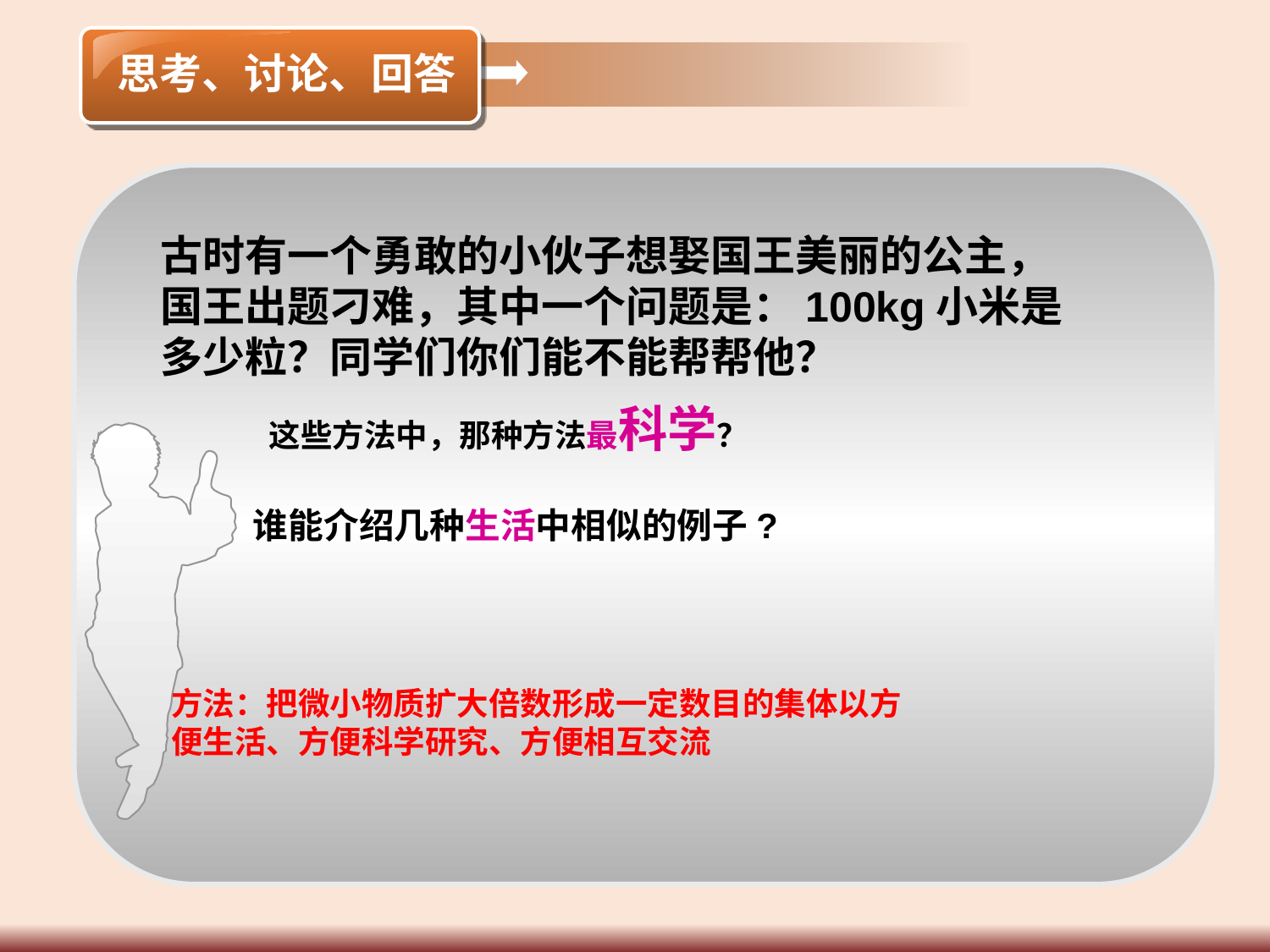

思考、讨论、回答

古时有一个勇敢的小伙子想娶国王美丽的公主，国王出题刁难，其中一个问题是：100kg小米是多少粒？同学们你们能不能帮帮他？
这些方法中，那种方法最科学？

谁能介绍几种生活中相似的例子?
方法：把微小物质扩大倍数形成一定数目的集体以方便生活、方便科学研究、方便相互交流